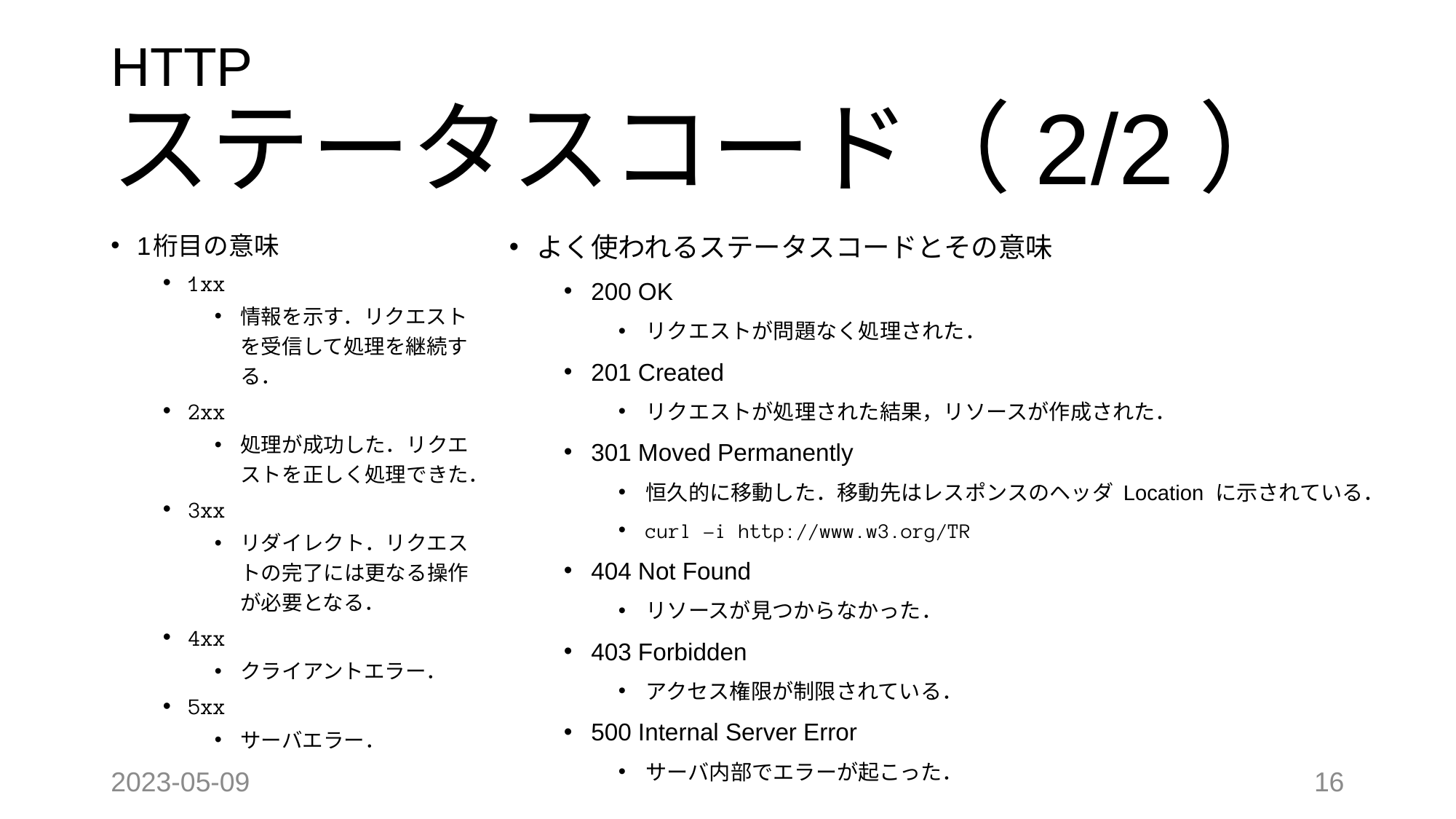

# HTTP ステータスコード（2/2）
1桁目の意味
1xx
情報を示す．リクエストを受信して処理を継続する．
2xx
処理が成功した．リクエストを正しく処理できた．
3xx
リダイレクト．リクエストの完了には更なる操作が必要となる．
4xx
クライアントエラー．
5xx
サーバエラー．

よく使われるステータスコードとその意味
200 OK
リクエストが問題なく処理された．
201 Created
リクエストが処理された結果，リソースが作成された．
301 Moved Permanently
恒久的に移動した．移動先はレスポンスのヘッダ Location に示されている．
curl –i http://www.w3.org/TR
404 Not Found
リソースが見つからなかった．
403 Forbidden
アクセス権限が制限されている．
500 Internal Server Error
サーバ内部でエラーが起こった．
2023-05-09
16